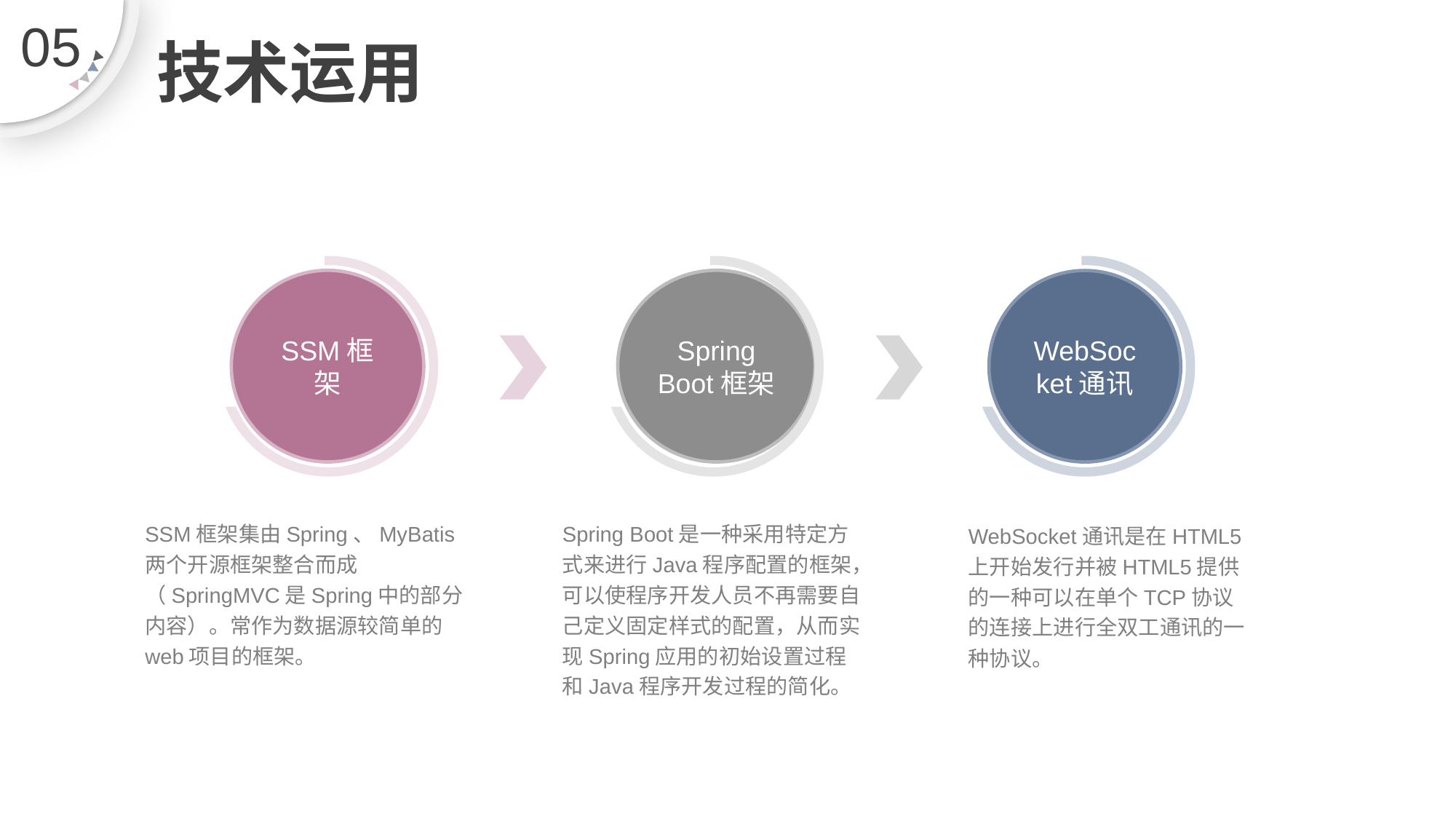

05
技术运用

SSM框架
Spring Boot框架
WebSocket通讯

Spring Boot是一种采用特定方式来进行Java程序配置的框架，可以使程序开发人员不再需要自己定义固定样式的配置，从而实现Spring应用的初始设置过程和Java程序开发过程的简化。
SSM框架集由Spring、MyBatis两个开源框架整合而成（SpringMVC是Spring中的部分内容）。常作为数据源较简单的web项目的框架。
WebSocket通讯是在HTML5上开始发行并被HTML5提供的一种可以在单个TCP协议的连接上进行全双工通讯的一种协议。